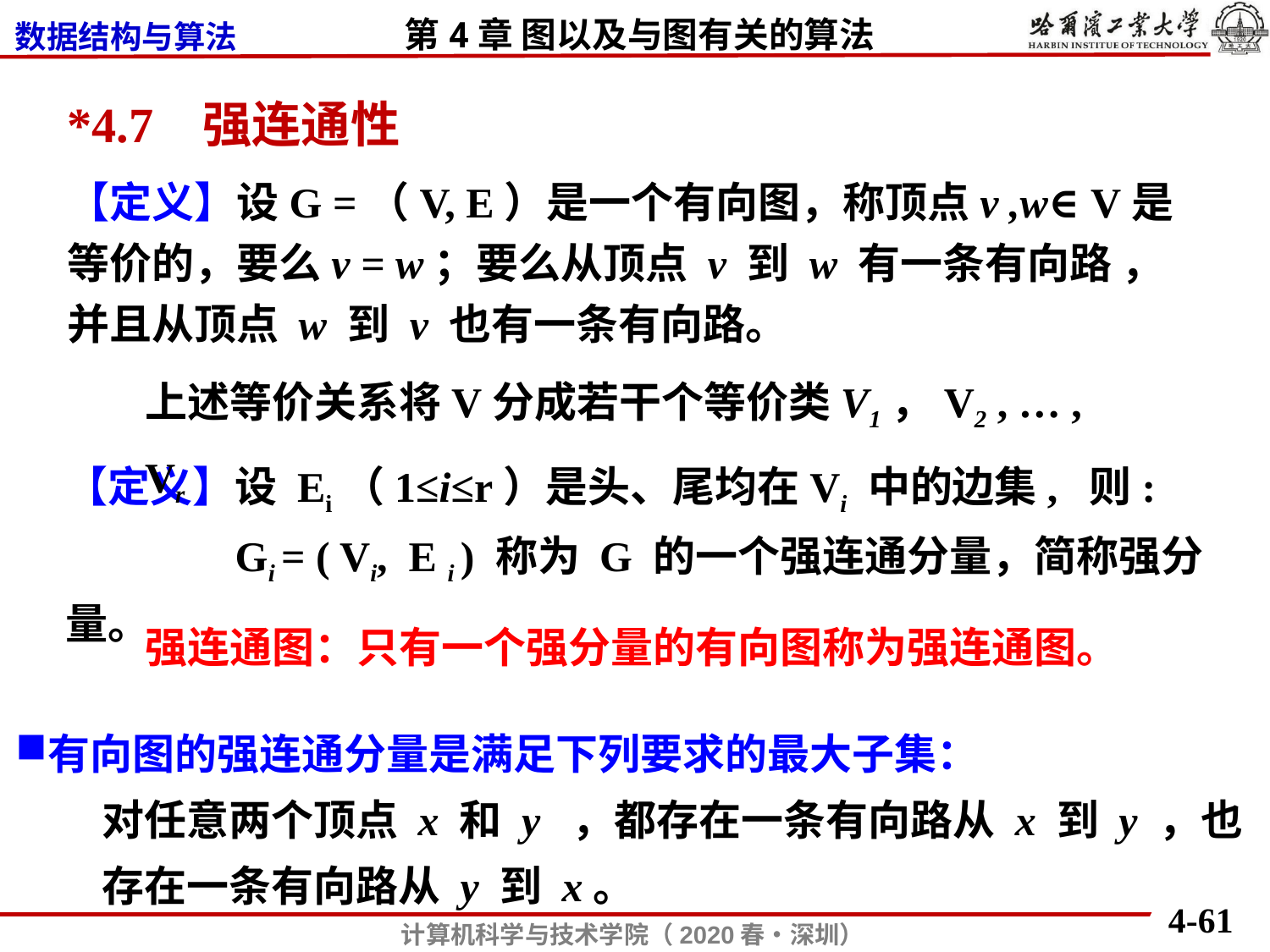

*4.7   强连通性
【定义】设G =（V, E）是一个有向图，称顶点v ,w∈V是等价的，要么v = w；要么从顶点 v 到 w 有一条有向路 ，并且从顶点 w 到 v 也有一条有向路。
上述等价关系将V分成若干个等价类V1，V2 , … , Vr
【定义】设 Ei（1≤i≤r）是头、尾均在Vi 中的边集,  则:
                Gi = ( Vi,  E i ) 称为 G 的一个强连通分量，简称强分量。
强连通图：只有一个强分量的有向图称为强连通图。
有向图的强连通分量是满足下列要求的最大子集：
        对任意两个顶点 x 和 y  ，都存在一条有向路从 x 到 y ，也
        存在一条有向路从 y 到 x。